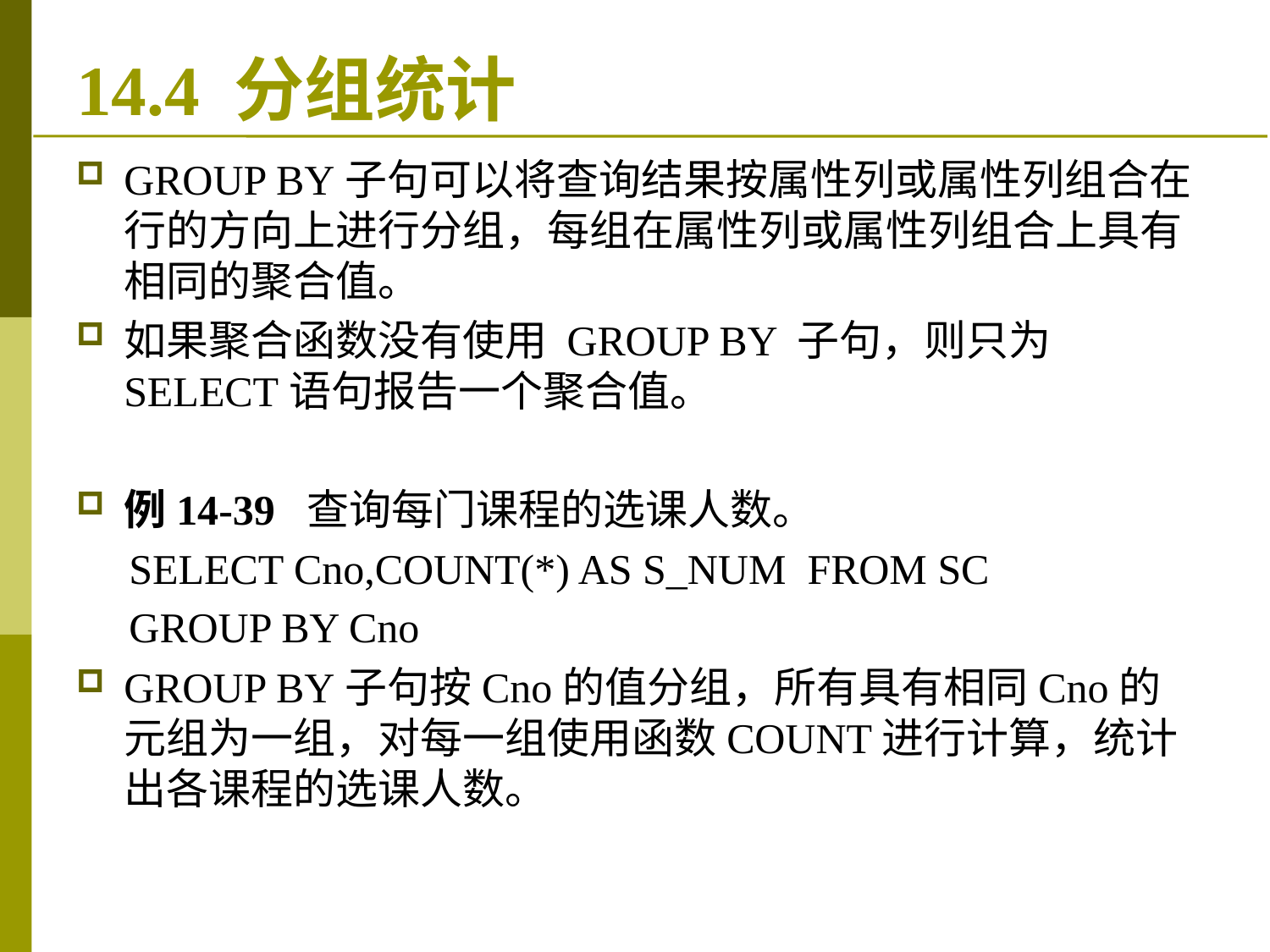

# 14.4 分组统计
GROUP BY子句可以将查询结果按属性列或属性列组合在行的方向上进行分组，每组在属性列或属性列组合上具有相同的聚合值。
如果聚合函数没有使用 GROUP BY 子句，则只为SELECT语句报告一个聚合值。

例14-39  查询每门课程的选课人数。
     SELECT Cno,COUNT(*) AS S_NUM  FROM SC
     GROUP BY Cno
GROUP BY子句按Cno的值分组，所有具有相同Cno的元组为一组，对每一组使用函数COUNT进行计算，统计出各课程的选课人数。